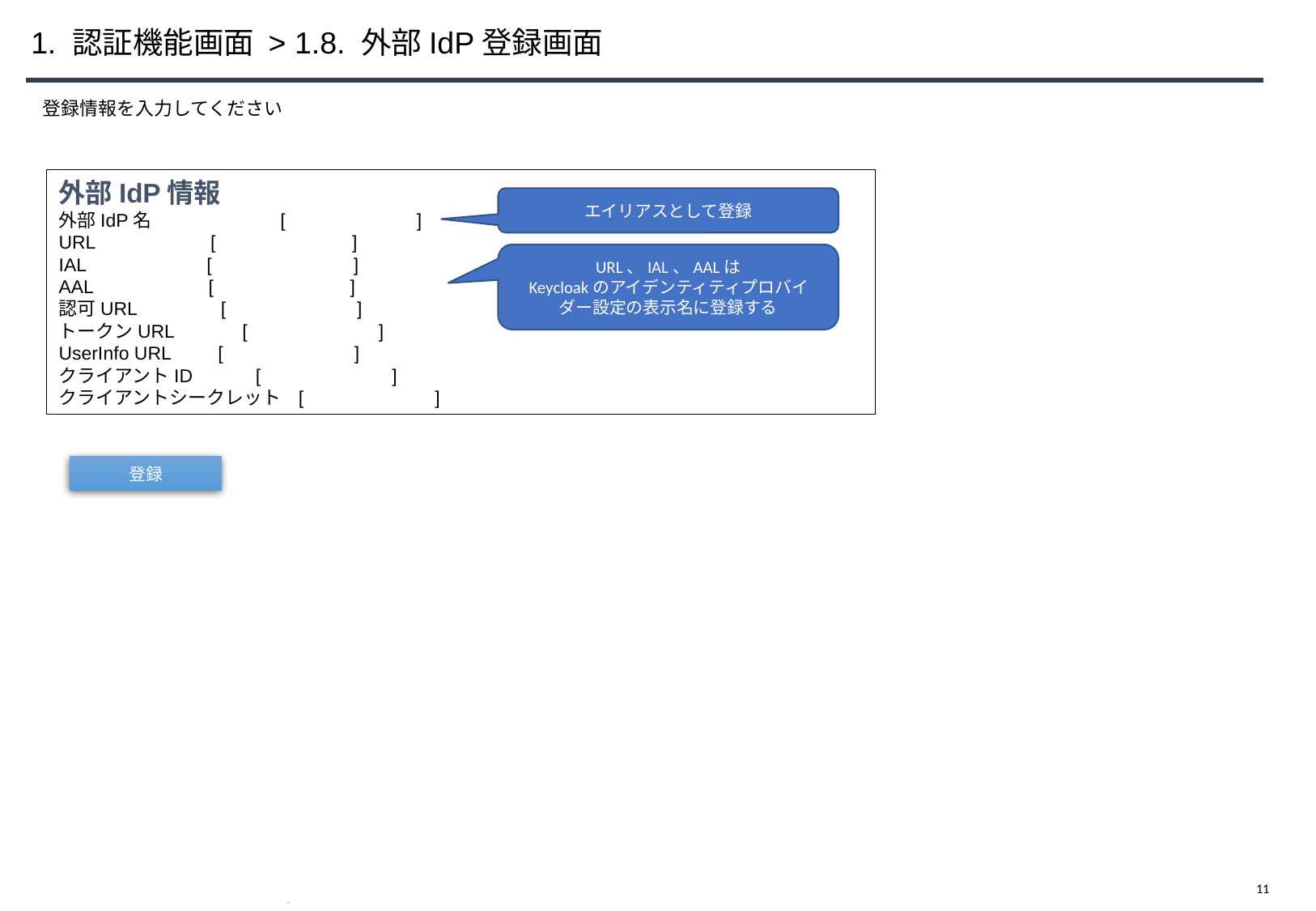

# 1. 認証機能画面 > 1.8. 外部IdP登録画面
登録情報を入力してください
外部IdP情報
外部IdP名　　　　　　   [                         ]
URL                      [                          ]
IAL                       [                           ]
AAL                      [                          ]
認可URL                [                         ]
トークンURL             [                         ]
UserInfo URL         [                         ]
クライアントID            [                         ]
クライアントシークレット   [                         ]
エイリアスとして登録
URL、IAL、AALは
Keycloakのアイデンティティプロバイダー設定の表示名に登録する
登録